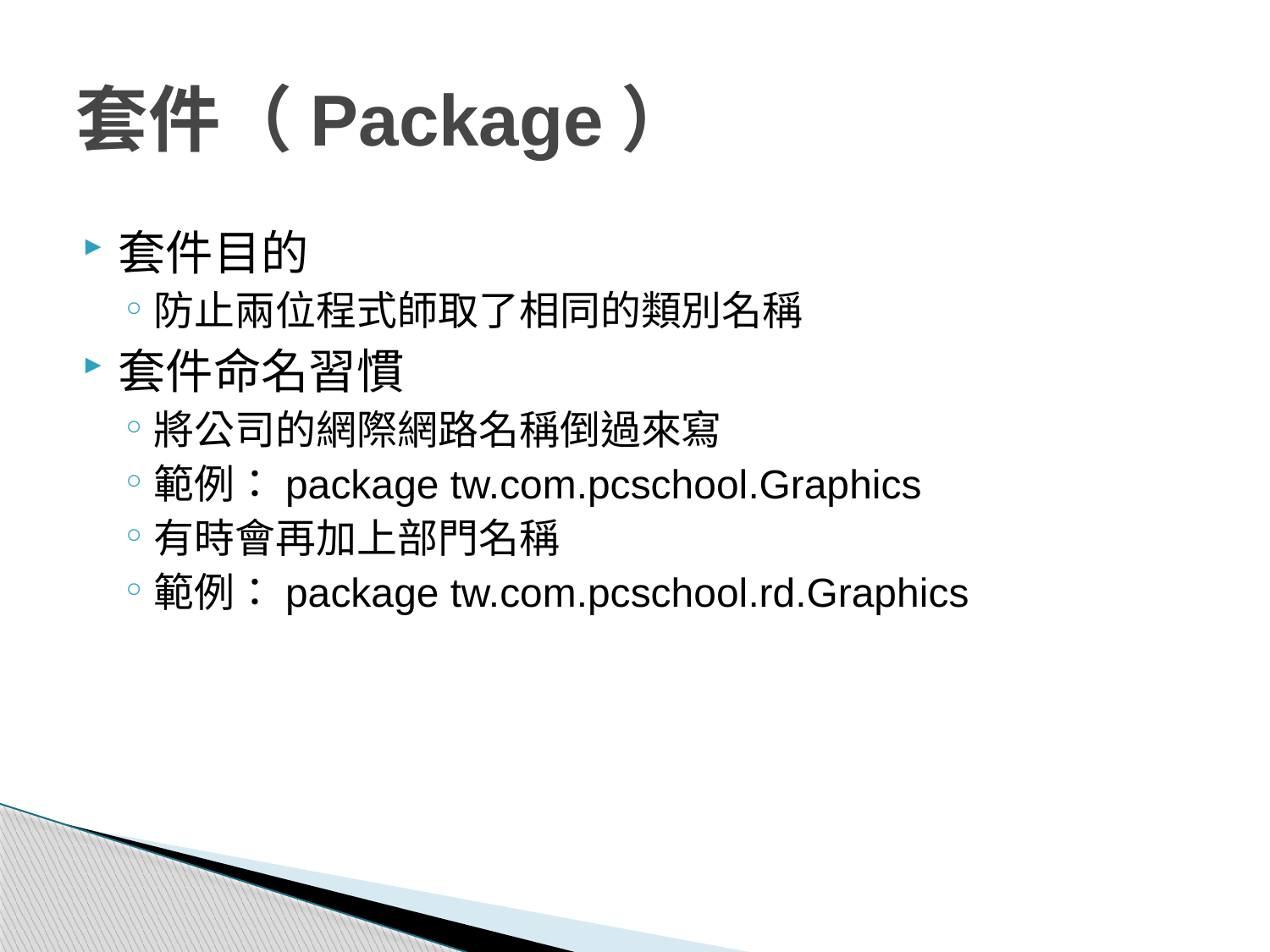

# 套件（Package）
套件目的
防止兩位程式師取了相同的類別名稱
套件命名習慣
將公司的網際網路名稱倒過來寫
範例：package tw.com.pcschool.Graphics
有時會再加上部門名稱
範例：package tw.com.pcschool.rd.Graphics